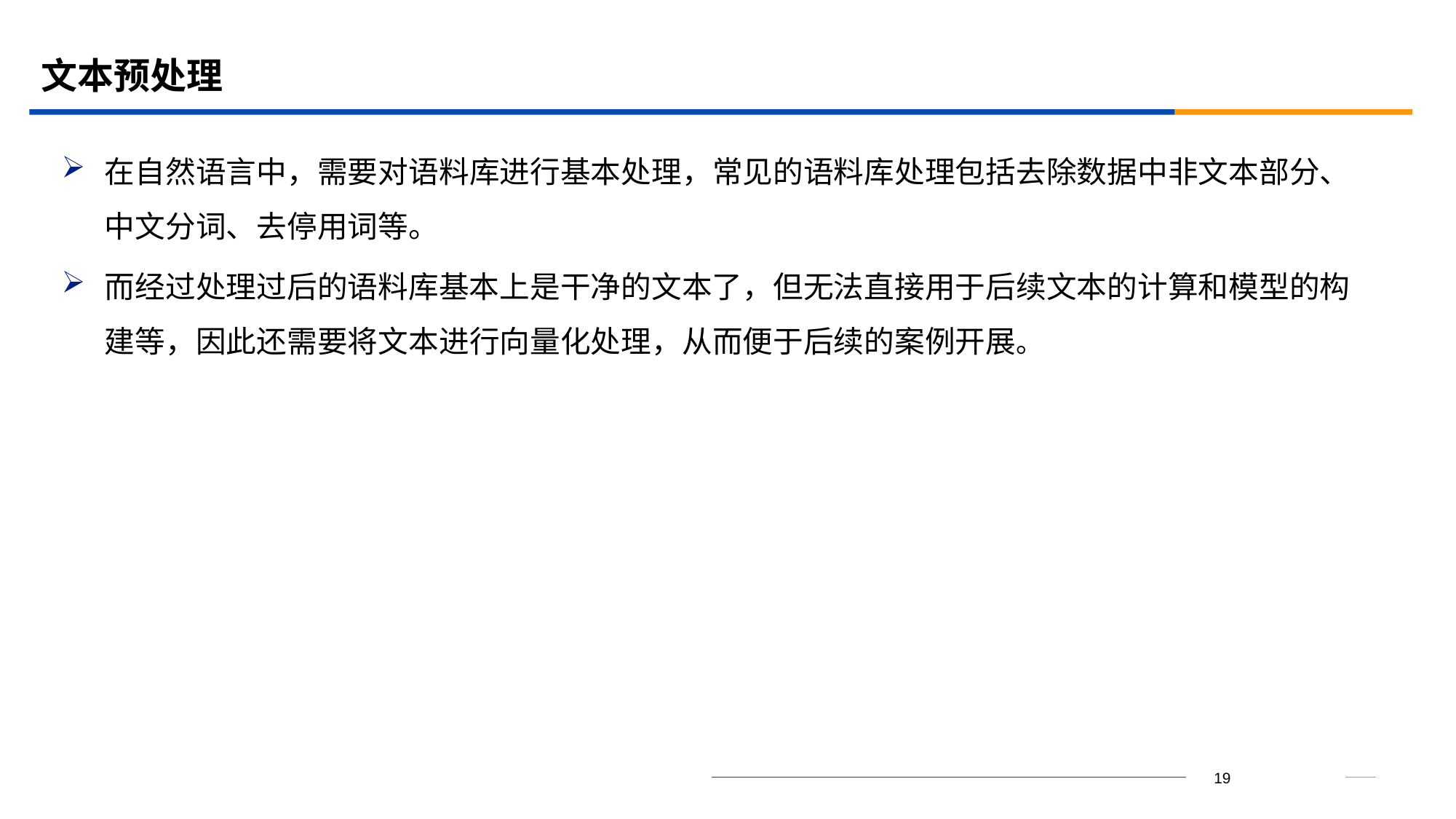

# 文本预处理
在自然语言中，需要对语料库进行基本处理，常见的语料库处理包括去除数据中非文本部分、中文分词、去停用词等。
而经过处理过后的语料库基本上是干净的文本了，但无法直接用于后续文本的计算和模型的构建等，因此还需要将文本进行向量化处理，从而便于后续的案例开展。